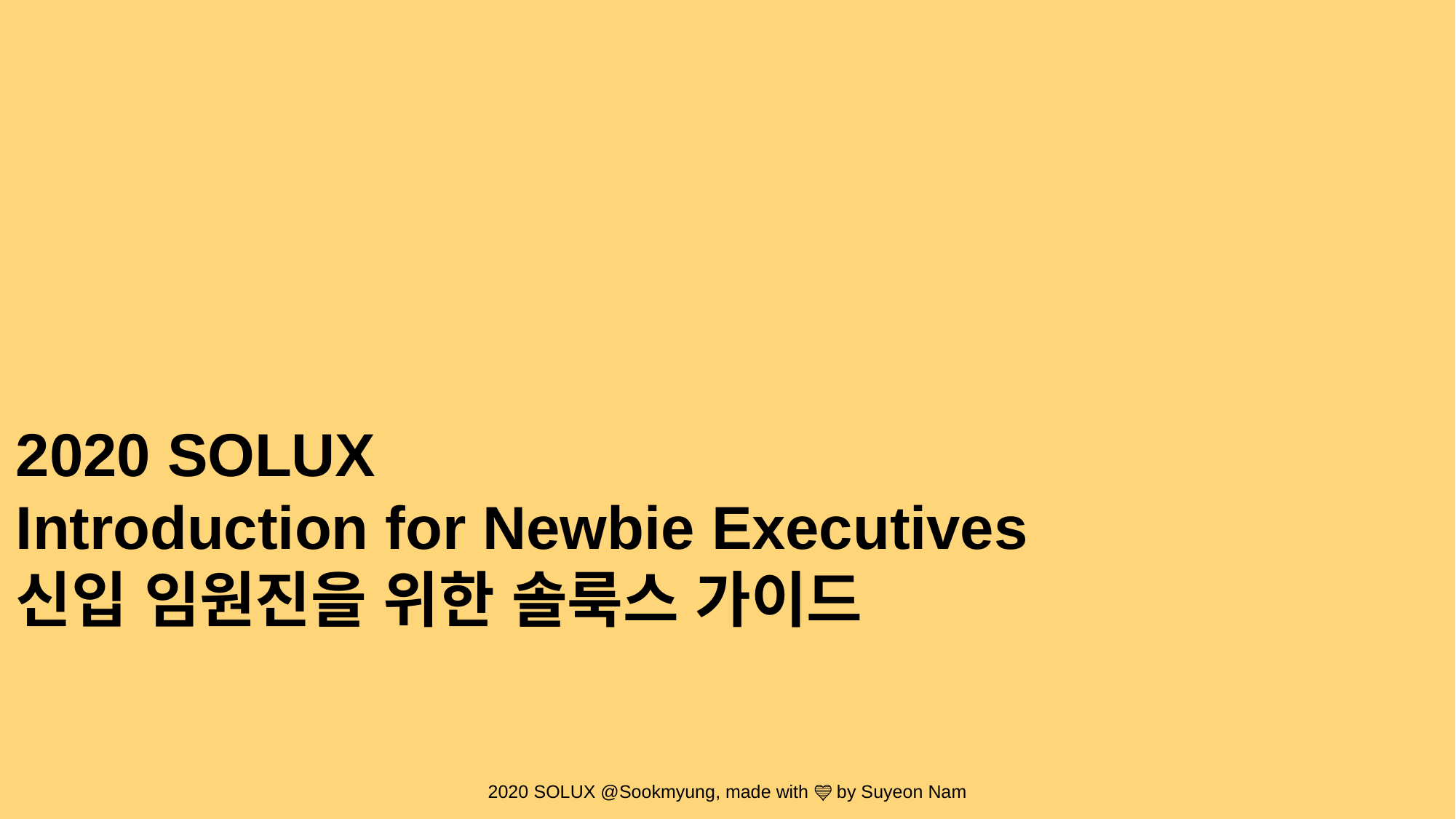

2020 SOLUX
Introduction for Newbie Executives
신입 임원진을 위한 솔룩스 가이드
2020 SOLUX @Sookmyung, made with 💙 by Suyeon Nam